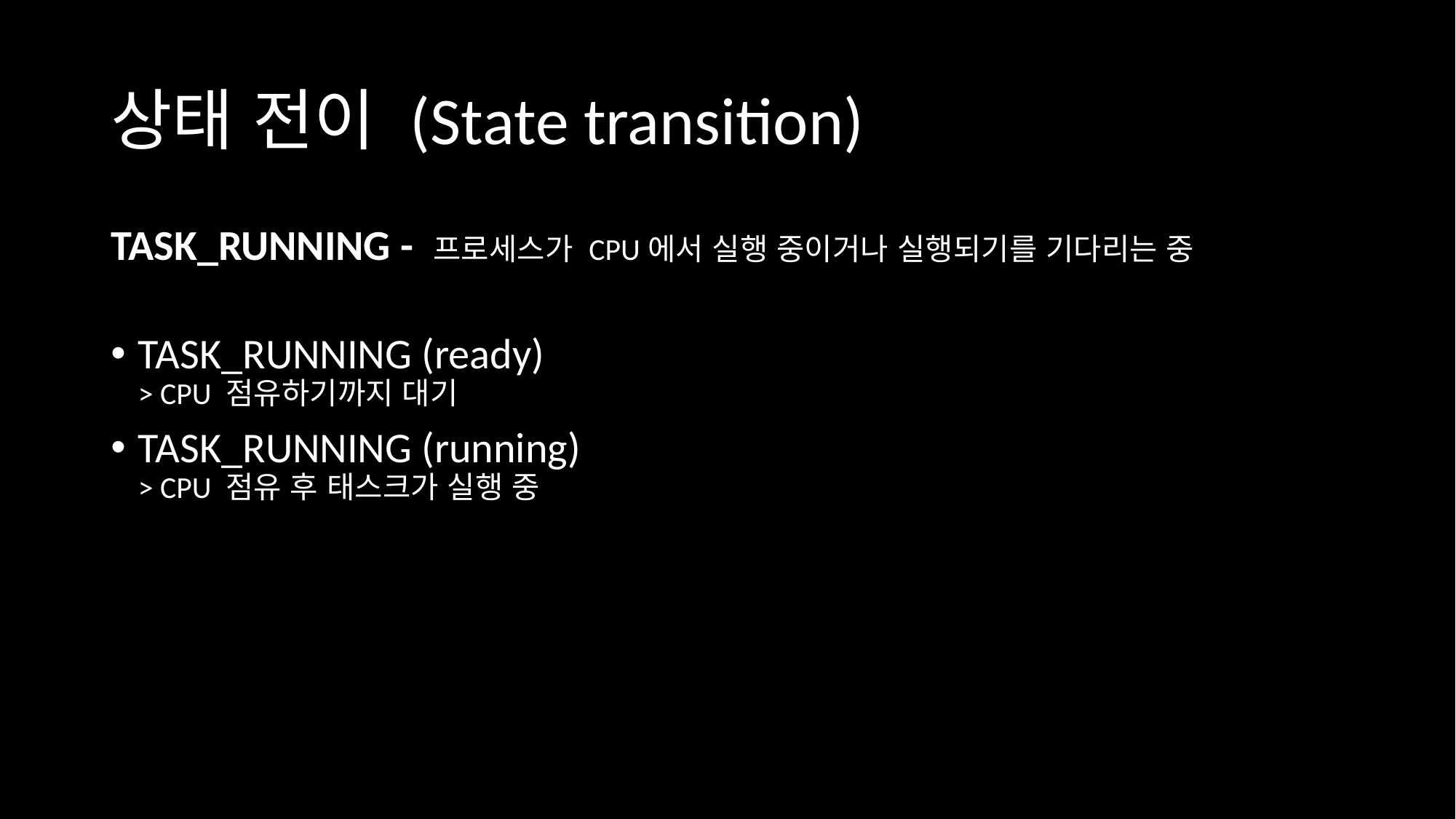

# 상태 전이 (State transition)
TASK_RUNNING - 프로세스가 CPU에서 실행 중이거나 실행되기를 기다리는 중

TASK_RUNNING (ready)
> CPU 점유하기까지 대기
TASK_RUNNING (running)
> CPU 점유 후 태스크가 실행 중